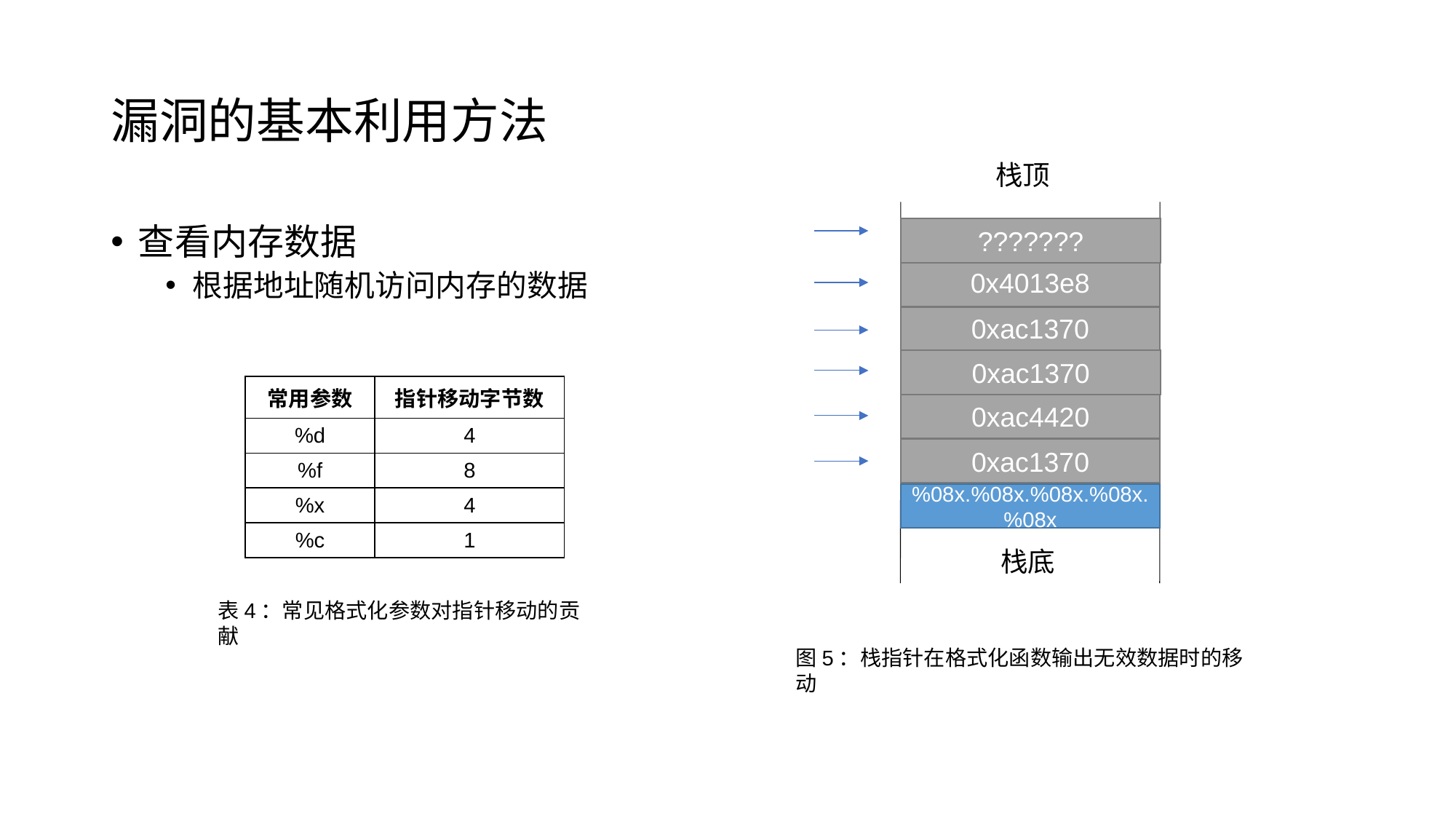

# 漏洞的基本利用方法
栈顶
查看内存数据
根据地址随机访问内存的数据
???????
0x4013e8
0xac1370
0xac1370
| 常用参数 | 指针移动字节数 |
| --- | --- |
| %d | 4 |
| %f | 8 |
| %x | 4 |
| %c | 1 |
0xac4420
0xac1370
%08x.%08x.%08x.%08x.%08x
栈底
表4：常见格式化参数对指针移动的贡献
图5：栈指针在格式化函数输出无效数据时的移动